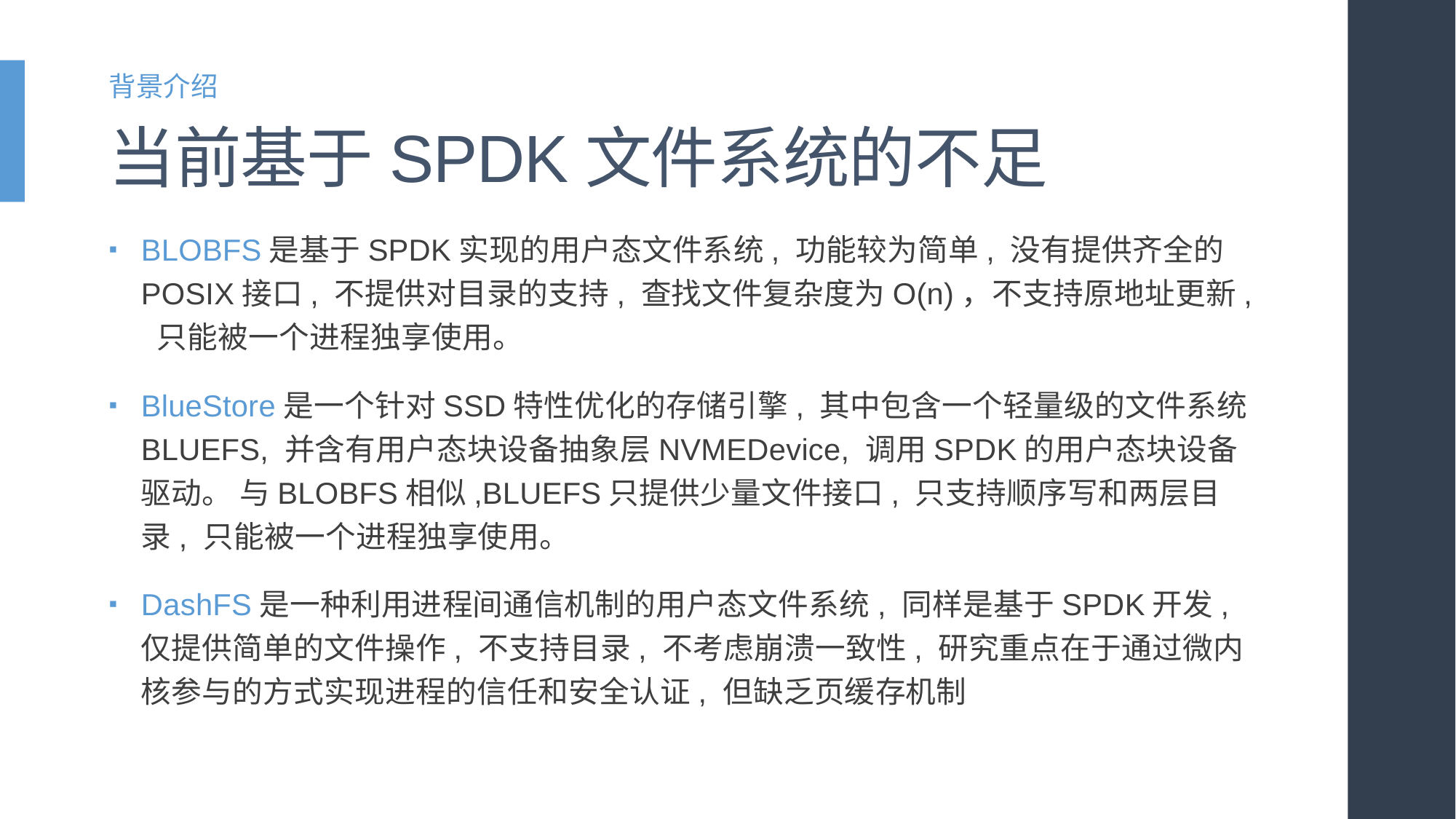

背景介绍
# 当前基于SPDK文件系统的不足
BLOBFS是基于SPDK实现的用户态文件系统, 功能较为简单, 没有提供齐全的POSIX接口, 不提供对目录的支持, 查找文件复杂度为O(n)，不支持原地址更新, 只能被一个进程独享使用。
BlueStore是一个针对SSD特性优化的存储引擎, 其中包含一个轻量级的文件系统BLUEFS, 并含有用户态块设备抽象层NVMEDevice, 调用SPDK的用户态块设备驱动。 与BLOBFS相似,BLUEFS只提供少量文件接口, 只支持顺序写和两层目录, 只能被一个进程独享使用。
DashFS是一种利用进程间通信机制的用户态文件系统, 同样是基于SPDK开发, 仅提供简单的文件操作, 不支持目录, 不考虑崩溃一致性, 研究重点在于通过微内核参与的方式实现进程的信任和安全认证, 但缺乏页缓存机制